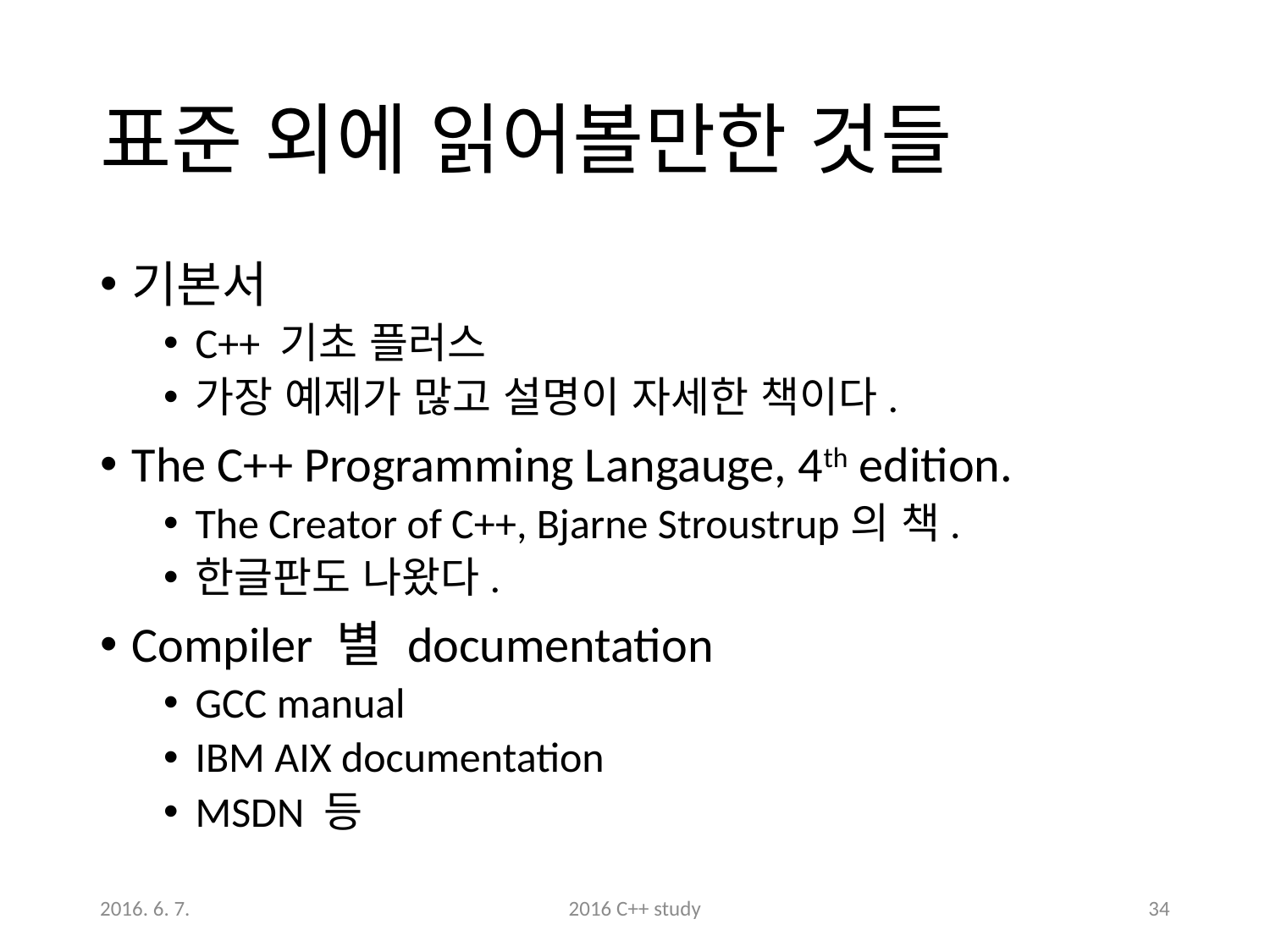

# 표준 외에 읽어볼만한 것들
기본서
C++ 기초 플러스
가장 예제가 많고 설명이 자세한 책이다.
The C++ Programming Langauge, 4th edition.
The Creator of C++, Bjarne Stroustrup의 책.
한글판도 나왔다.
Compiler 별 documentation
GCC manual
IBM AIX documentation
MSDN 등
2016. 6. 7.
2016 C++ study
34